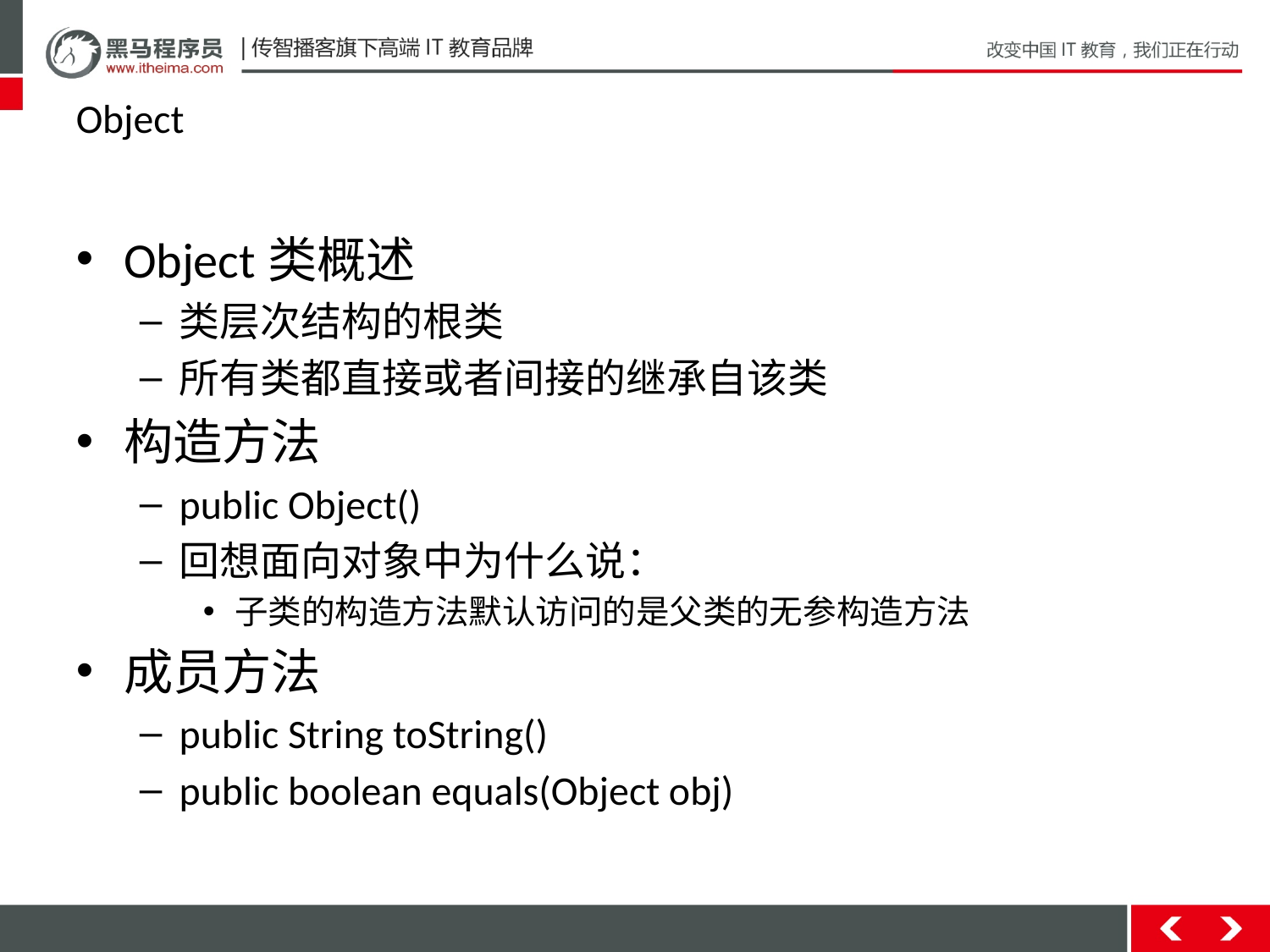

# Object
Object类概述
类层次结构的根类
所有类都直接或者间接的继承自该类
构造方法
public Object()
回想面向对象中为什么说：
子类的构造方法默认访问的是父类的无参构造方法
成员方法
public String toString()
public boolean equals(Object obj)